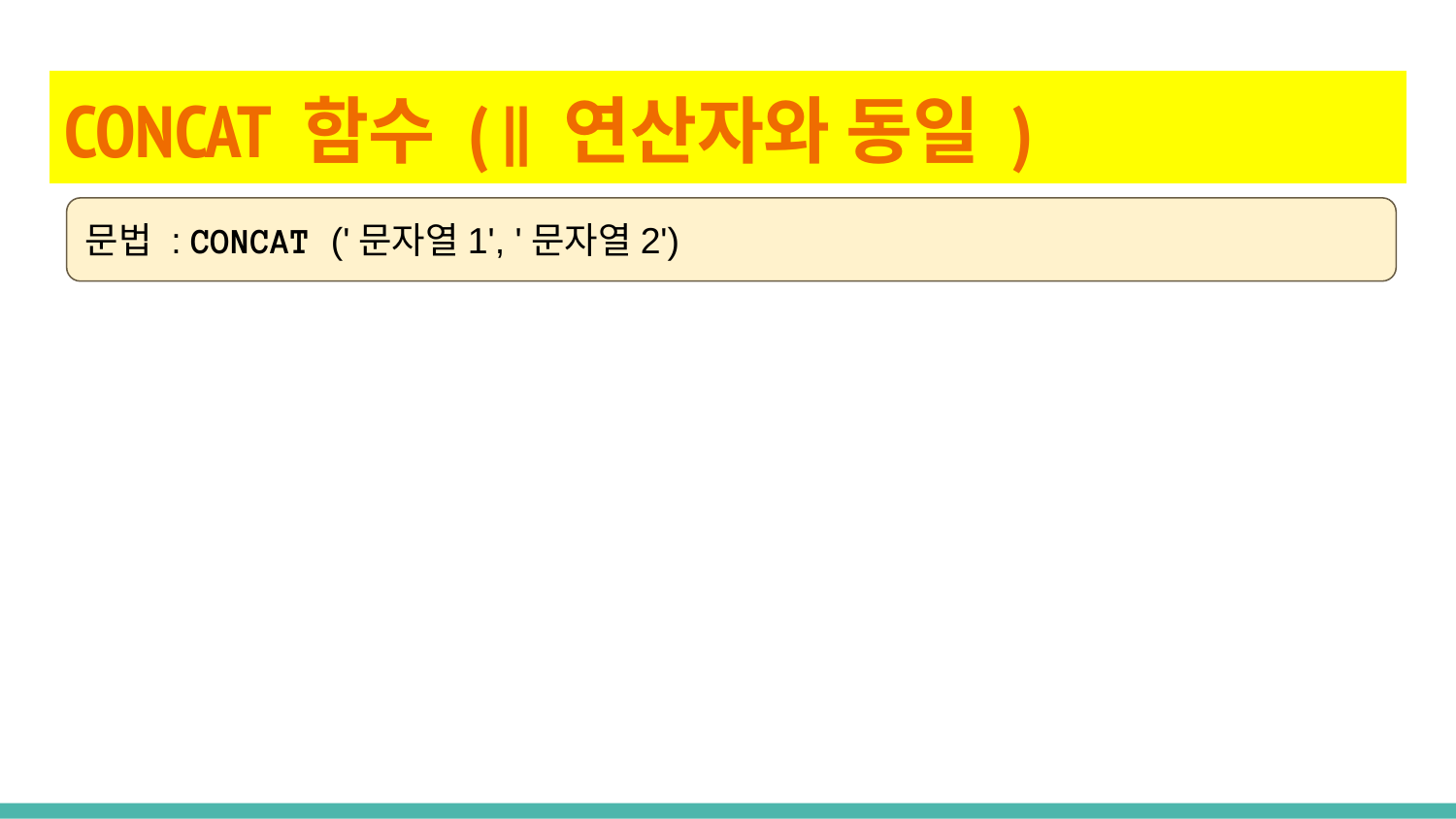

# CONCAT 함수 ( || 연산자와 동일 )
문법 : CONCAT ('문자열1', '문자열2')